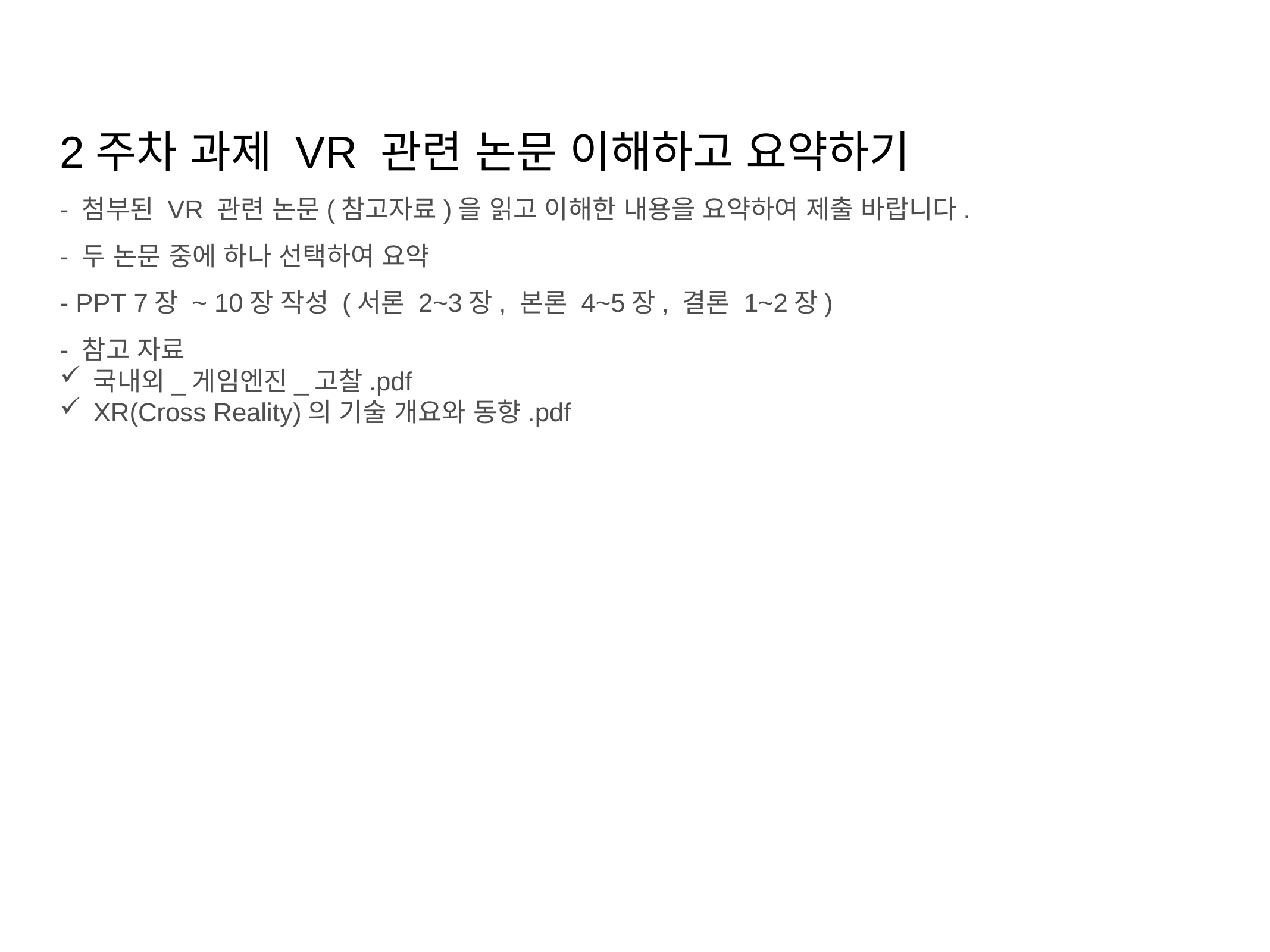

2주차 과제 VR 관련 논문 이해하고 요약하기
- 첨부된 VR 관련 논문(참고자료)을 읽고 이해한 내용을 요약하여 제출 바랍니다.
- 두 논문 중에 하나 선택하여 요약
- PPT 7장 ~ 10장 작성 (서론 2~3장, 본론 4~5장, 결론 1~2장)
- 참고 자료
국내외_게임엔진_고찰.pdf
XR(Cross Reality)의 기술 개요와 동향.pdf